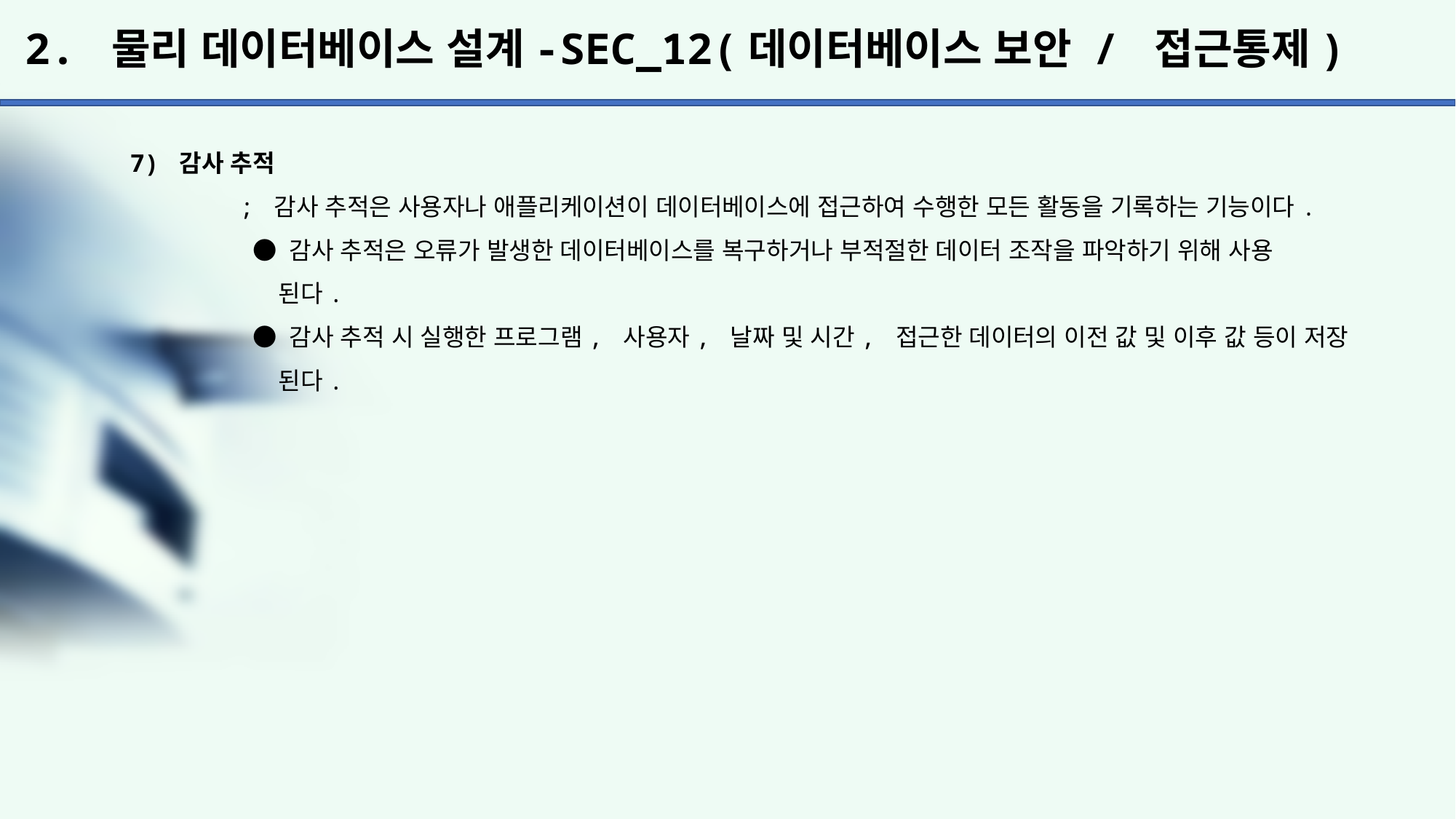

# 2. 물리 데이터베이스 설계-SEC_12(데이터베이스 보안 / 접근통제)
7) 감사 추적
	; 감사 추적은 사용자나 애플리케이션이 데이터베이스에 접근하여 수행한 모든 활동을 기록하는 기능이다.
	  ● 감사 추적은 오류가 발생한 데이터베이스를 복구하거나 부적절한 데이터 조작을 파악하기 위해 사용
	     된다.
	  ● 감사 추적 시 실행한 프로그램, 사용자, 날짜 및 시간, 접근한 데이터의 이전 값 및 이후 값 등이 저장
	     된다.